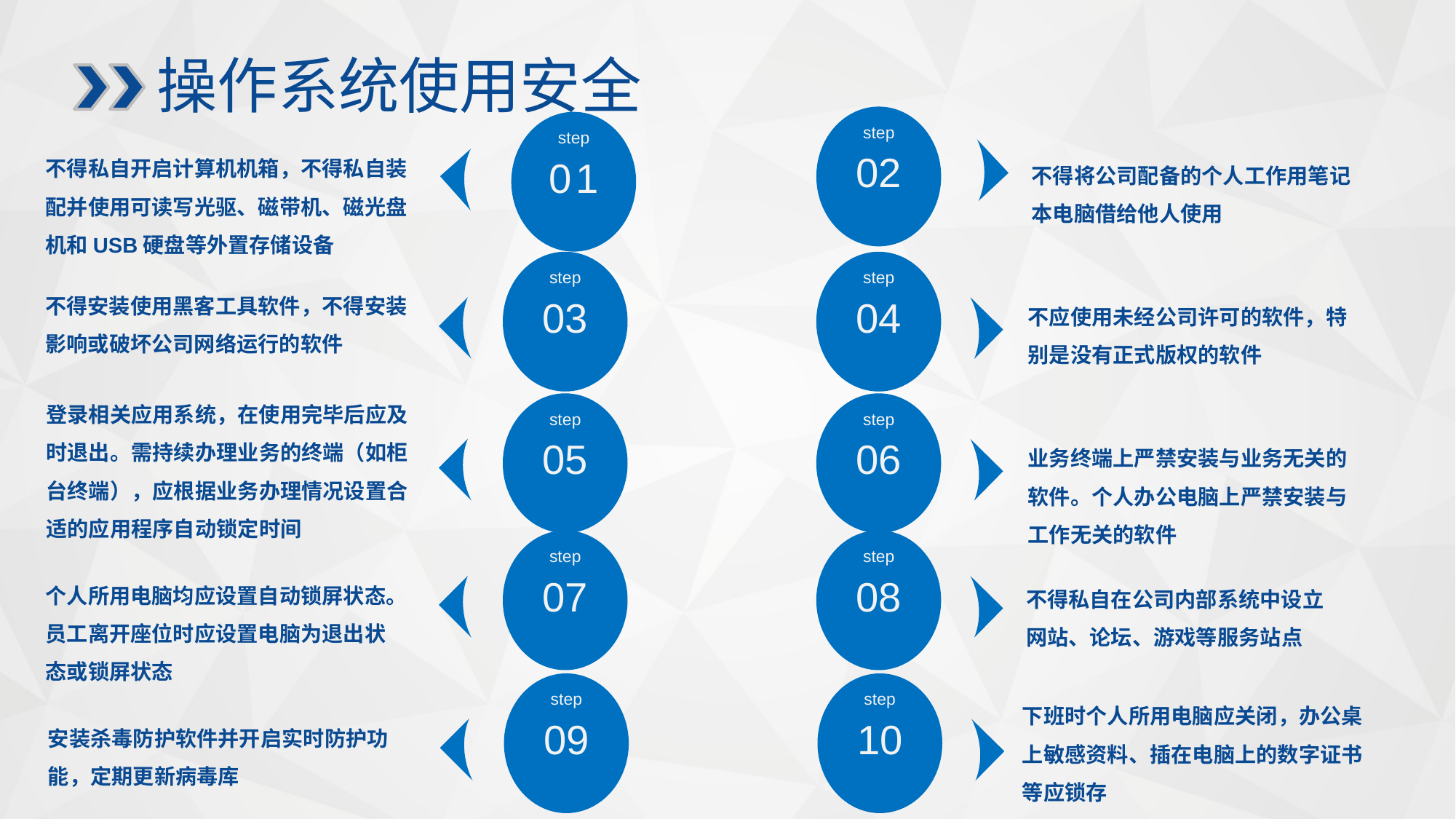

操作系统使用安全

step
02

step
01
不得私自开启计算机机箱，不得私自装配并使用可读写光驱、磁带机、磁光盘机和USB硬盘等外置存储设备
不得将公司配备的个人工作用笔记本电脑借给他人使用

step
03

step
04
不得安装使用黑客工具软件，不得安装影响或破坏公司网络运行的软件
不应使用未经公司许可的软件，特别是没有正式版权的软件

登录相关应用系统，在使用完毕后应及时退出。需持续办理业务的终端（如柜台终端），应根据业务办理情况设置合适的应用程序自动锁定时间

step
05

step
06
业务终端上严禁安装与业务无关的软件。个人办公电脑上严禁安装与工作无关的软件

step
07

step
08
个人所用电脑均应设置自动锁屏状态。员工离开座位时应设置电脑为退出状态或锁屏状态
不得私自在公司内部系统中设立网站、论坛、游戏等服务站点

step
09

step
10
下班时个人所用电脑应关闭，办公桌上敏感资料、插在电脑上的数字证书等应锁存
安装杀毒防护软件并开启实时防护功能，定期更新病毒库